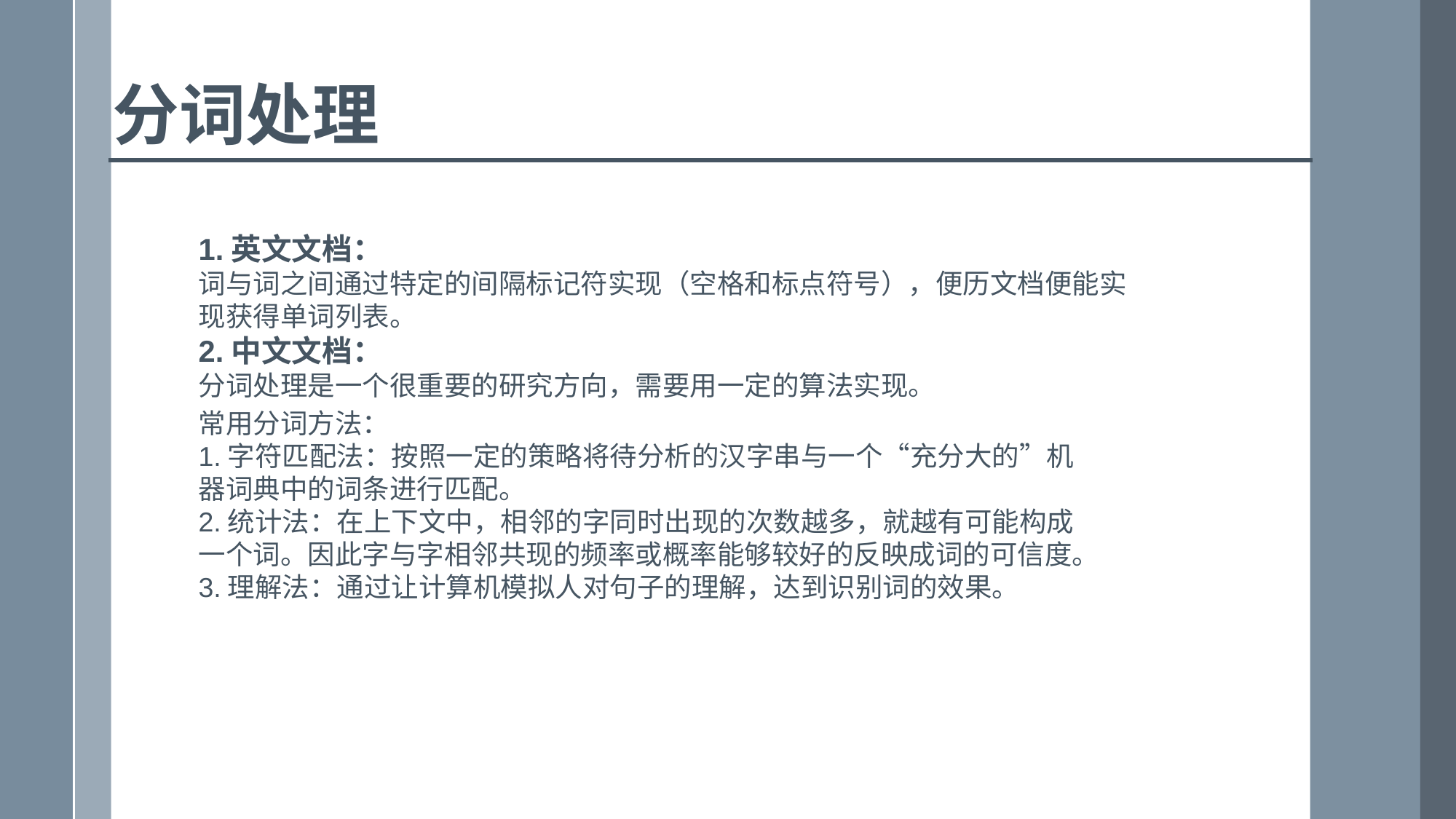

分词处理

1.英文文档：
词与词之间通过特定的间隔标记符实现（空格和标点符号），便历文档便能实现获得单词列表。
2.中文文档：
分词处理是一个很重要的研究方向，需要用一定的算法实现。
常用分词方法：
1.字符匹配法：按照一定的策略将待分析的汉字串与一个“充分大的”机器词典中的词条进行匹配。
2.统计法：在上下文中，相邻的字同时出现的次数越多，就越有可能构成一个词。因此字与字相邻共现的频率或概率能够较好的反映成词的可信度。
3.理解法：通过让计算机模拟人对句子的理解，达到识别词的效果。